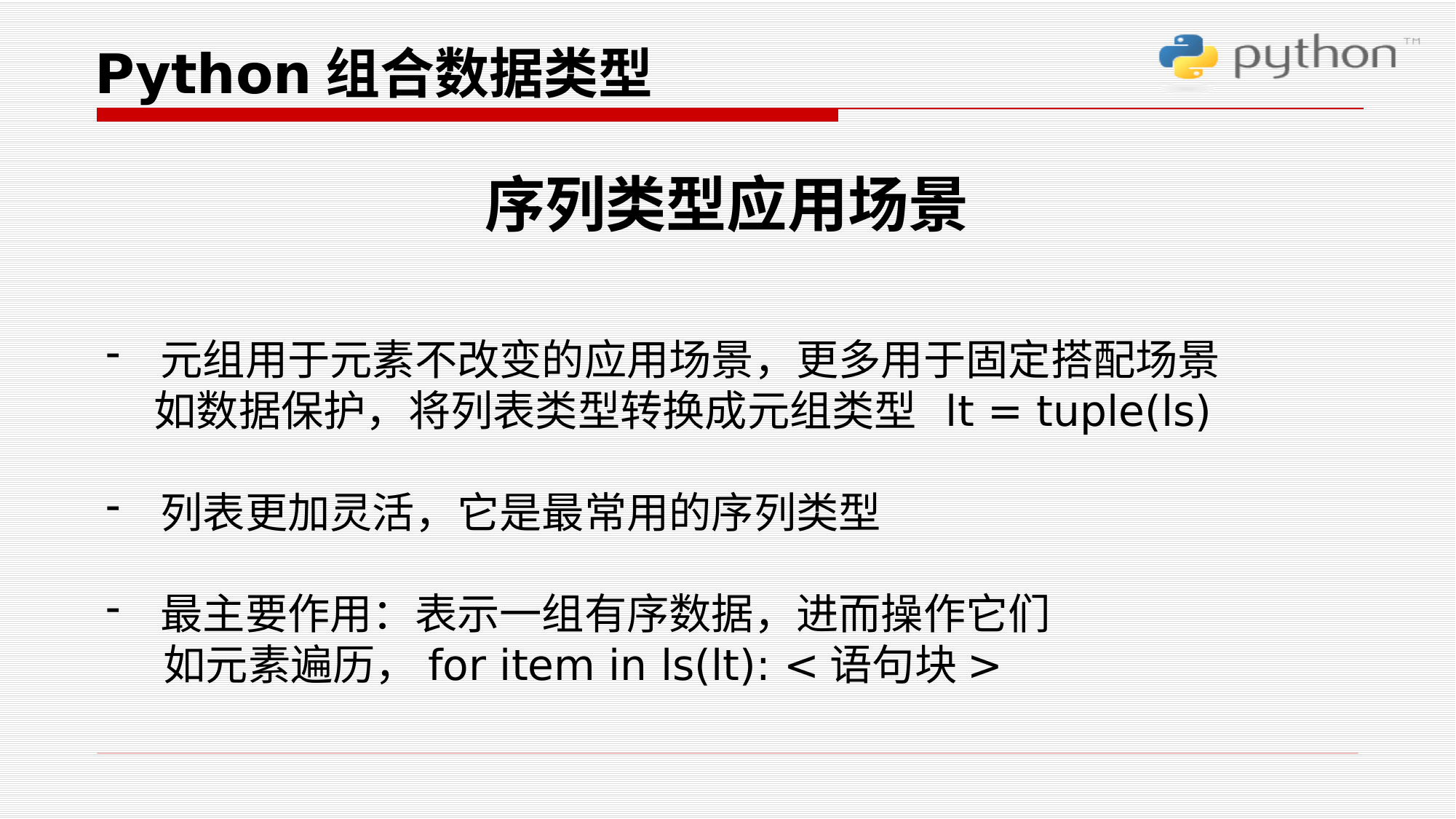

Python组合数据类型
序列类型应用场景
元组用于元素不改变的应用场景，更多用于固定搭配场景
    如数据保护，将列表类型转换成元组类型  lt = tuple(ls)

列表更加灵活，它是最常用的序列类型

最主要作用：表示一组有序数据，进而操作它们
     如元素遍历，for item in ls(lt): <语句块>